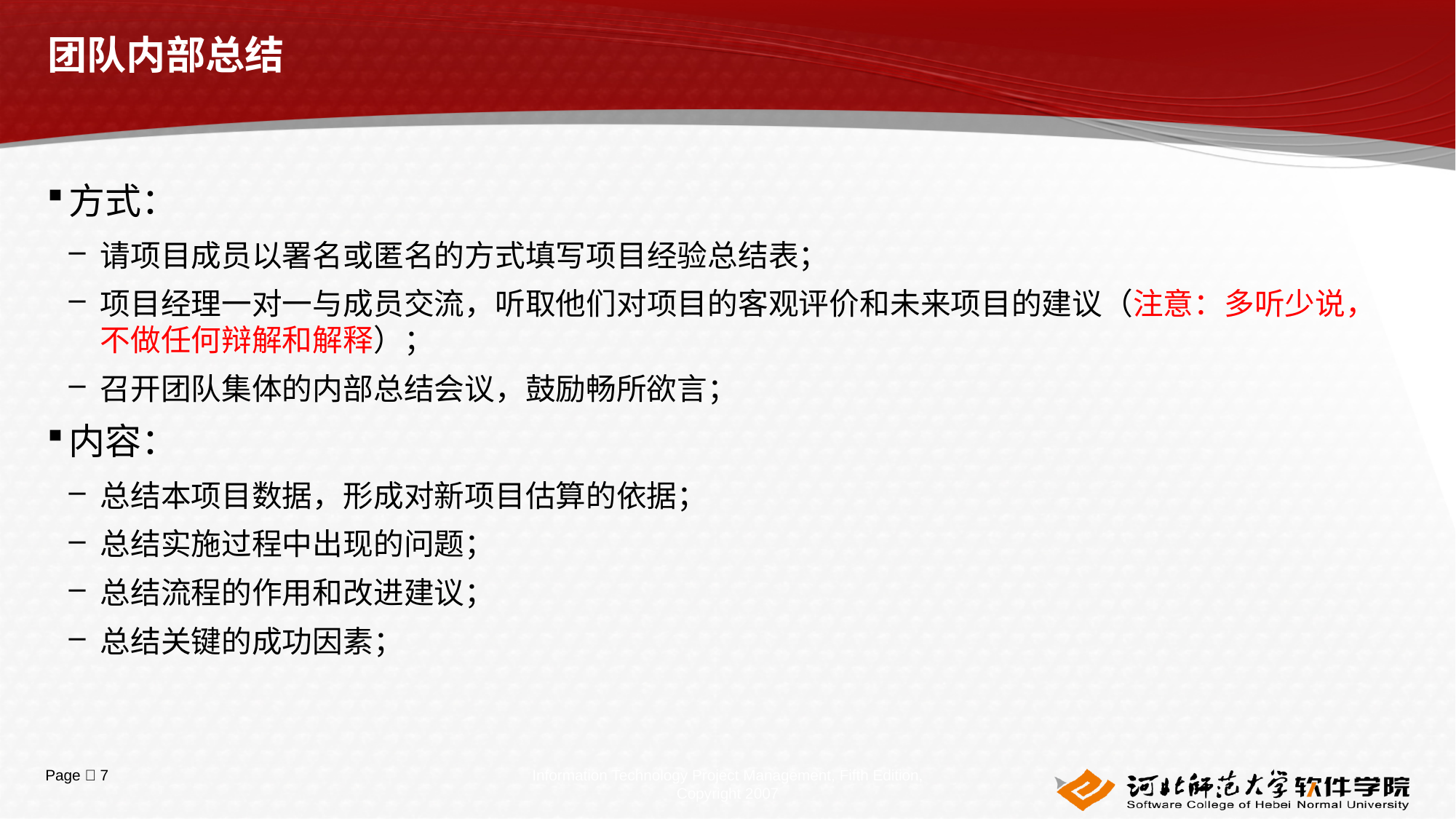

# 团队内部总结
方式：
请项目成员以署名或匿名的方式填写项目经验总结表；
项目经理一对一与成员交流，听取他们对项目的客观评价和未来项目的建议（注意：多听少说，不做任何辩解和解释）；
召开团队集体的内部总结会议，鼓励畅所欲言；
内容：
总结本项目数据，形成对新项目估算的依据；
总结实施过程中出现的问题；
总结流程的作用和改进建议；
总结关键的成功因素；
Information Technology Project Management, Fifth Edition, Copyright 2007